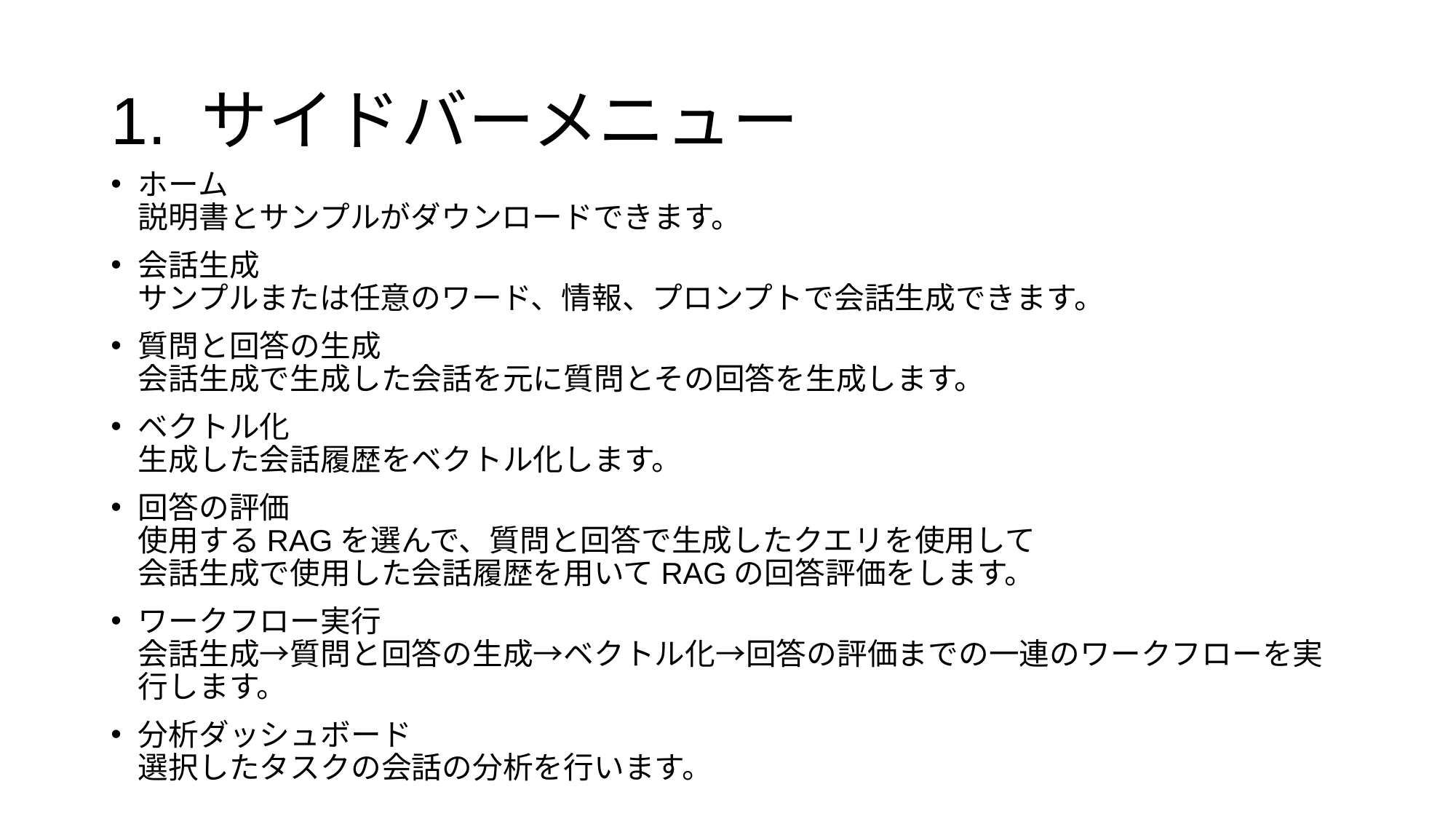

# 1. サイドバーメニュー
ホーム
説明書とサンプルがダウンロードできます。
会話生成
サンプルまたは任意のワード、情報、プロンプトで会話生成できます。
質問と回答の生成
会話生成で生成した会話を元に質問とその回答を生成します。
ベクトル化
生成した会話履歴をベクトル化します。
回答の評価
使用するRAGを選んで、質問と回答で生成したクエリを使用して
会話生成で使用した会話履歴を用いてRAGの回答評価をします。
ワークフロー実行
会話生成→質問と回答の生成→ベクトル化→回答の評価までの一連のワークフローを実行します。
分析ダッシュボード
選択したタスクの会話の分析を行います。